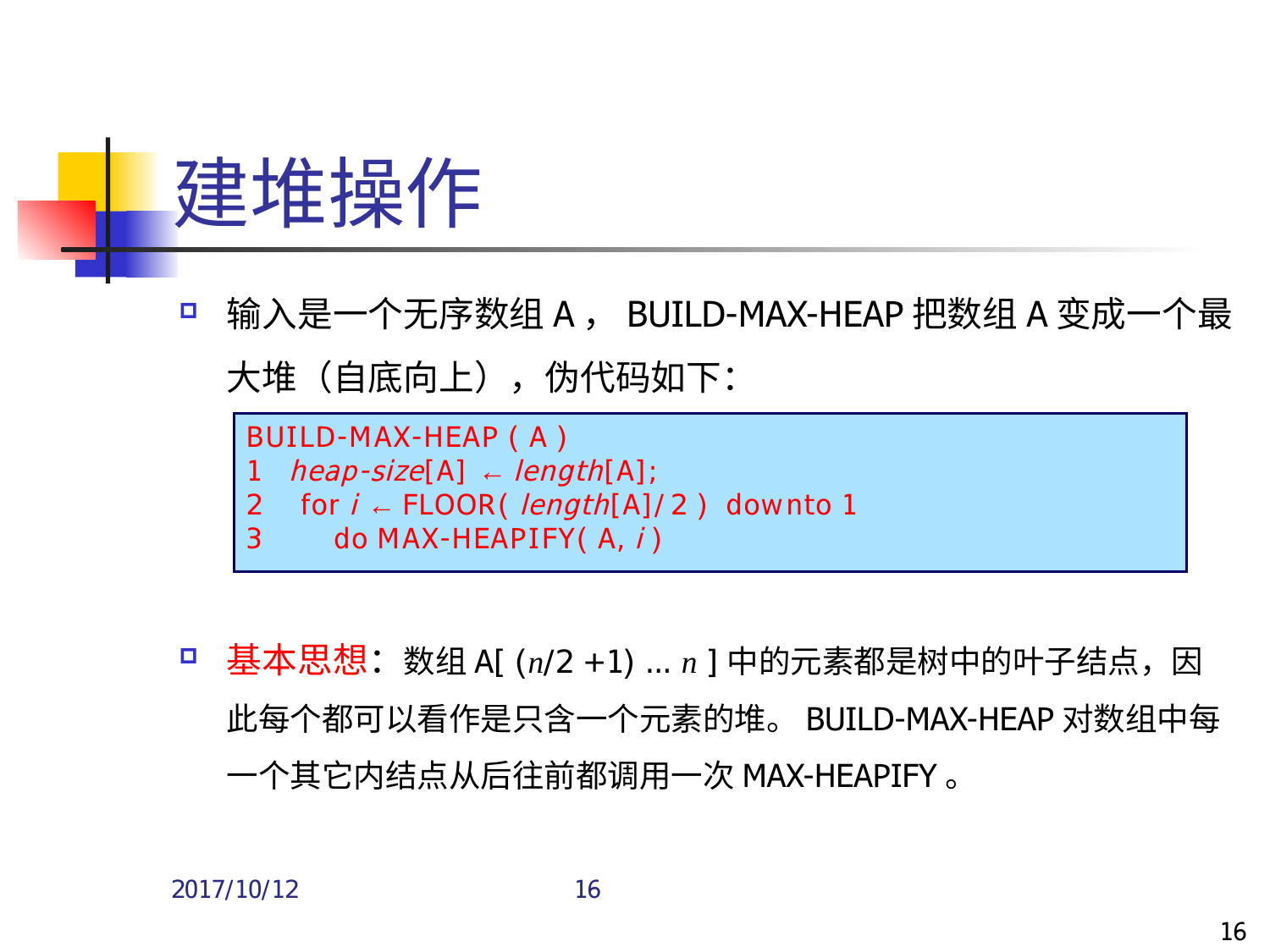

建堆操作
输入是一个无序数组A，BUILD-MAX-HEAP把数组A变成一个最大堆（自底向上），伪代码如下：

基本思想：数组A[ (n/2 +1) … n ]中的元素都是树中的叶子结点，因此每个都可以看作是只含一个元素的堆。BUILD-MAX-HEAP对数组中每一个其它内结点从后往前都调用一次MAX-HEAPIFY。

BUILD-MAX-HEAP ( A )
1   heap-size[A] ← length[A];
   for i ← FLOOR( length[A]/2 )  downto 1
       do MAX-HEAPIFY( A, i )

2017/10/12
16
16